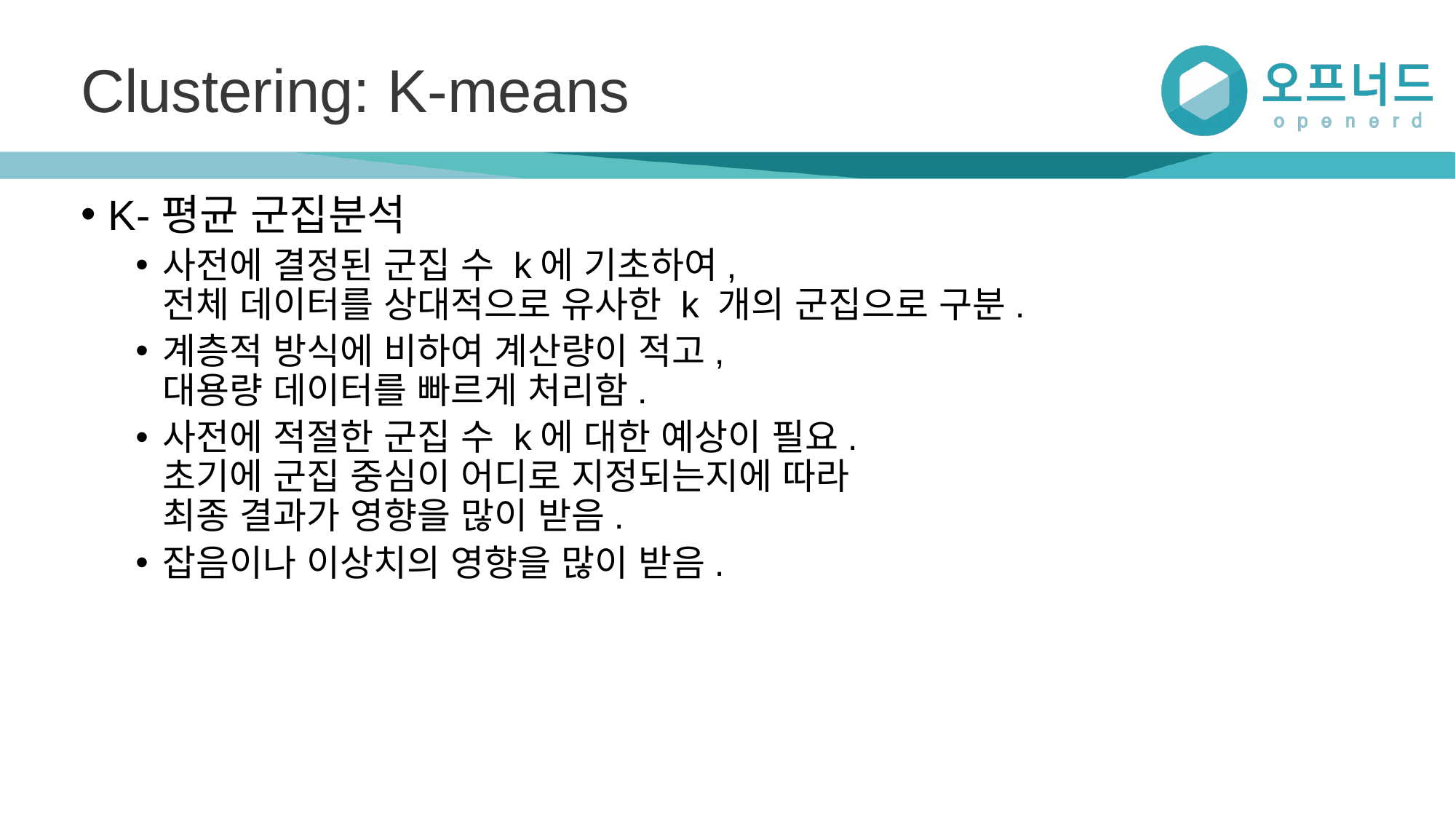

# Clustering: K-means
K-평균 군집분석
사전에 결정된 군집 수 k에 기초하여,
전체 데이터를 상대적으로 유사한 k 개의 군집으로 구분.
계층적 방식에 비하여 계산량이 적고,
대용량 데이터를 빠르게 처리함.
사전에 적절한 군집 수 k에 대한 예상이 필요.
초기에 군집 중심이 어디로 지정되는지에 따라
최종 결과가 영향을 많이 받음.
잡음이나 이상치의 영향을 많이 받음.